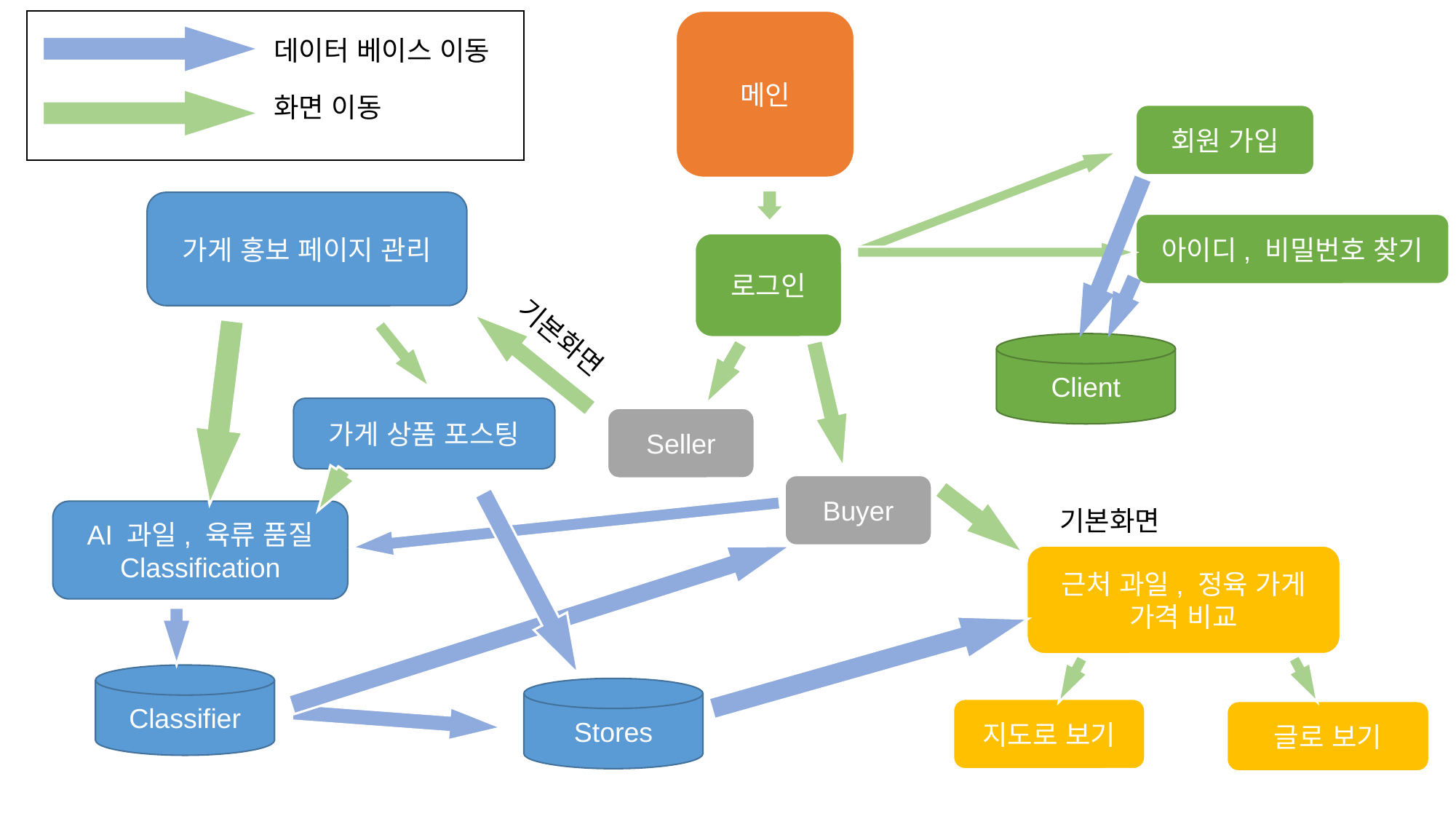

메인

데이터 베이스 이동
화면 이동

회원 가입

가게 홍보 페이지 관리
아이디, 비밀번호 찾기
로그인

기본화면
Client

가게 상품 포스팅
Seller
Buyer

기본화면
AI 과일, 육류 품질
Classification

근처 과일, 정육 가게 가격 비교

Classifier

Stores
지도로 보기
글로 보기